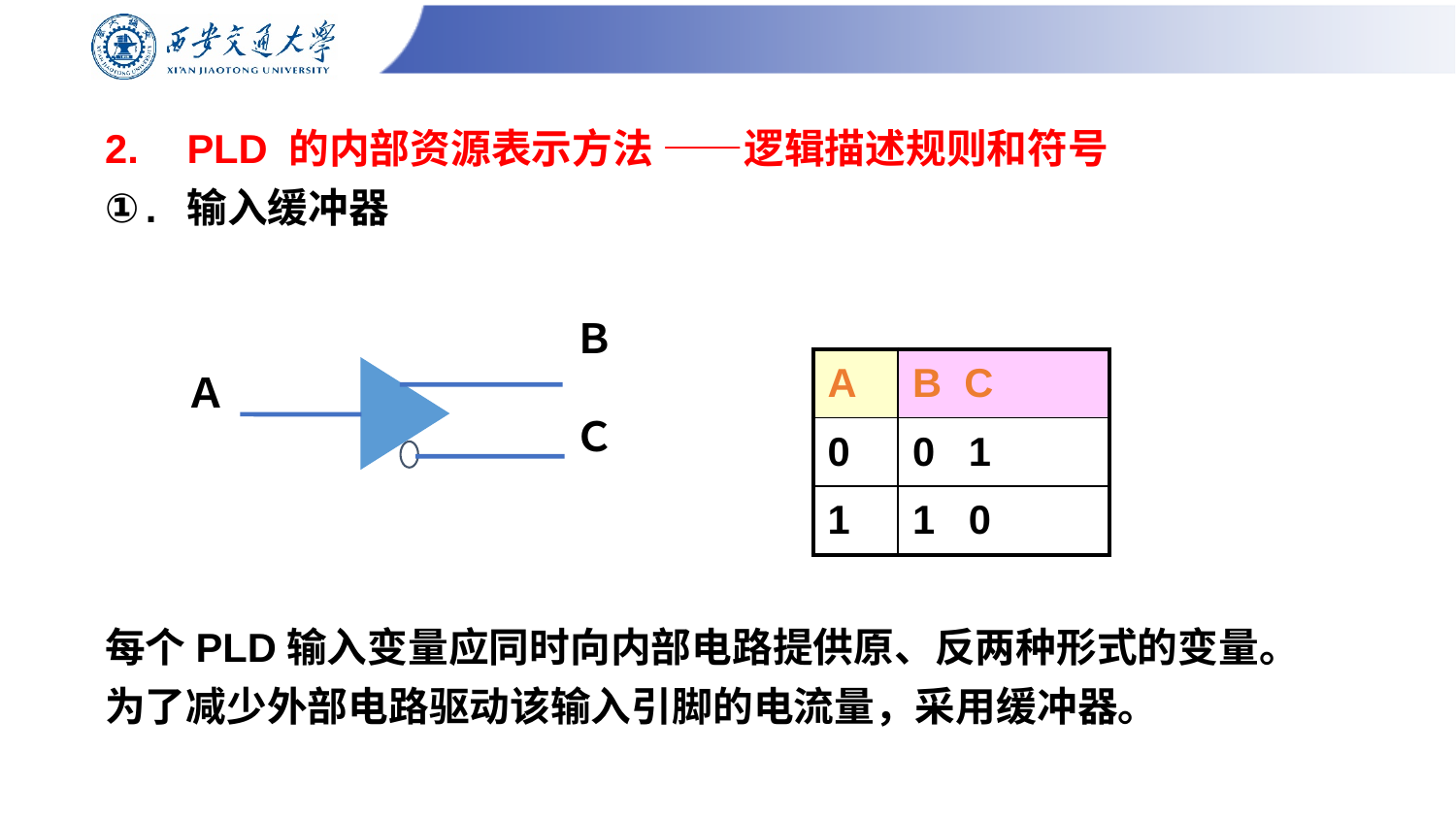

PLD 的内部资源表示方法 ——逻辑描述规则和符号
输入缓冲器
Ｂ

Ａ

Ｃ

| A | B C |
| --- | --- |
| 0 | 0 1 |
| 1 | 1 0 |
每个PLD输入变量应同时向内部电路提供原、反两种形式的变量。
为了减少外部电路驱动该输入引脚的电流量，采用缓冲器。